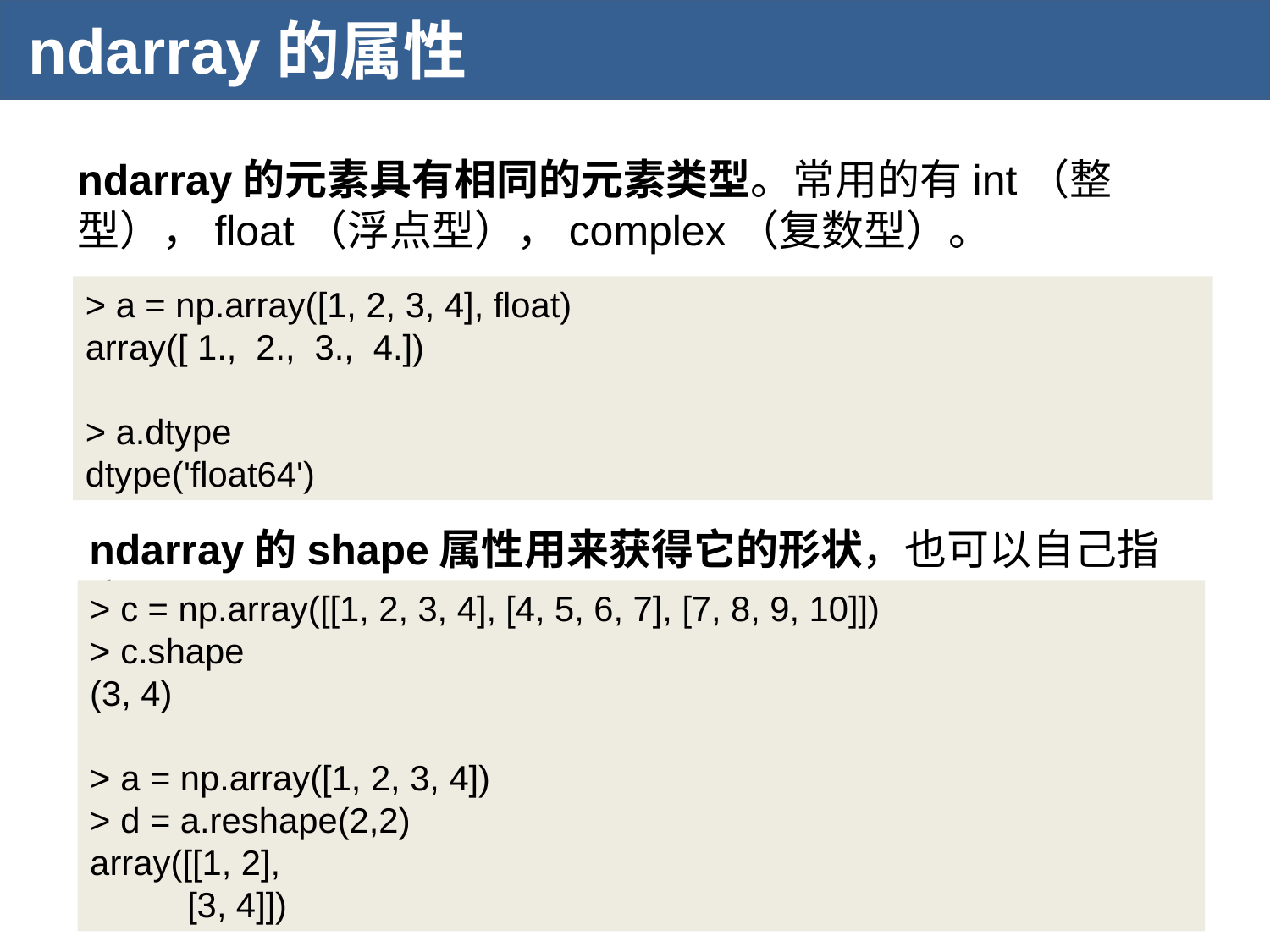

ndarray的属性
ndarray的元素具有相同的元素类型。常用的有int（整型），float（浮点型），complex（复数型）。
> a = np.array([1, 2, 3, 4], float)
array([ 1.,  2.,  3.,  4.])

> a.dtype
dtype('float64')
ndarray的shape属性用来获得它的形状，也可以自己指定。
> c = np.array([[1, 2, 3, 4], [4, 5, 6, 7], [7, 8, 9, 10]])
> c.shape
(3, 4)

> a = np.array([1, 2, 3, 4])
> d = a.reshape(2,2)
array([[1, 2],
          [3, 4]])